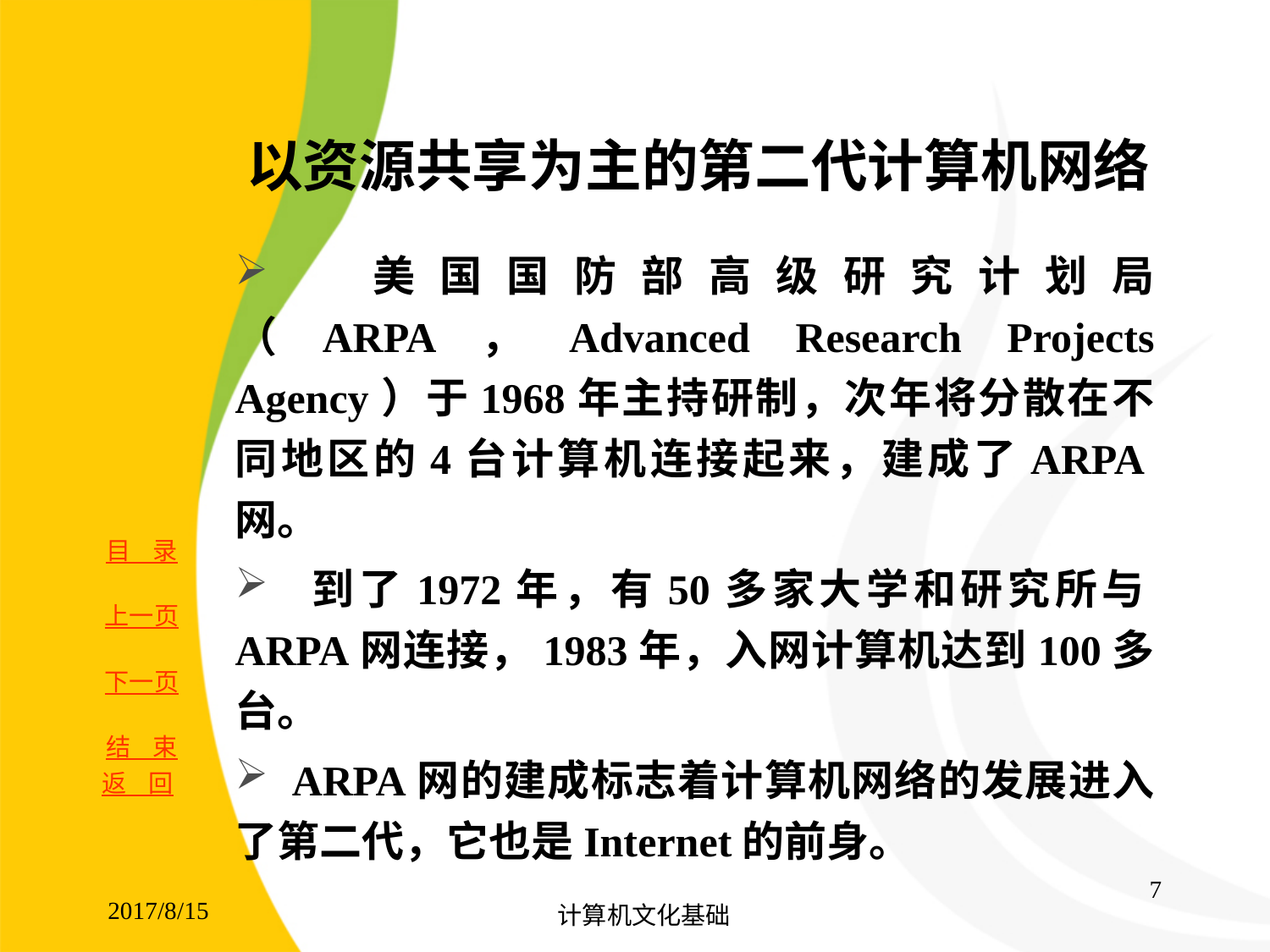

# 以资源共享为主的第二代计算机网络
  美国国防部高级研究计划局（ARPA，Advanced Research Projects Agency）于1968年主持研制，次年将分散在不同地区的4台计算机连接起来，建成了ARPA网。
  到了1972年，有50多家大学和研究所与ARPA网连接，1983年，入网计算机达到100多台。
  ARPA网的建成标志着计算机网络的发展进入了第二代，它也是Internet的前身。
返    回
7
2017/8/15